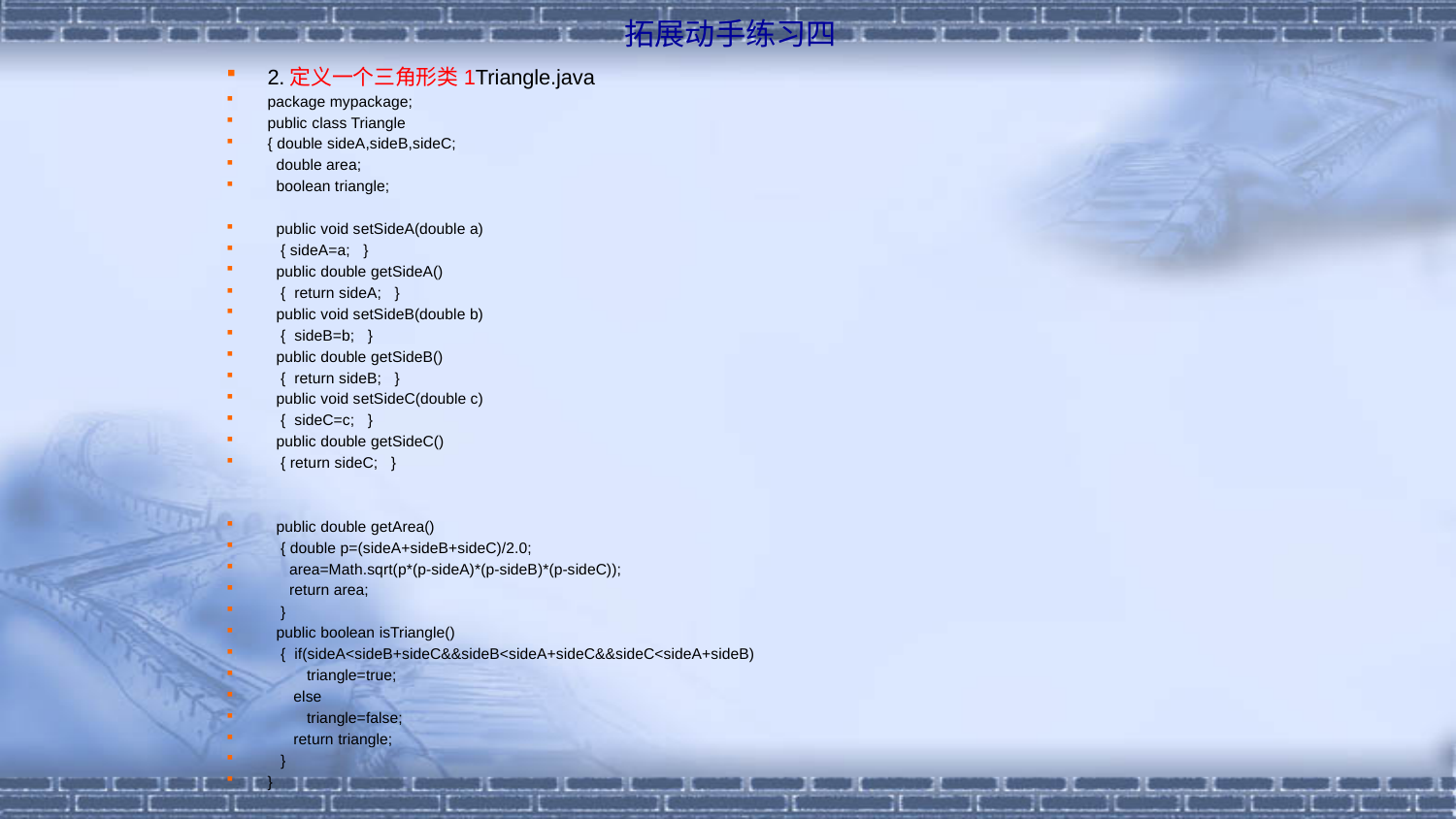

# 拓展动手练习四
2.定义一个三角形类1Triangle.java
package mypackage;
public class Triangle
{ double sideA,sideB,sideC;
  double area;
  boolean triangle;

  public void setSideA(double a)
   { sideA=a;   }
  public double getSideA()
   {  return sideA;   }
  public void setSideB(double b)
   {  sideB=b;   }
  public double getSideB()
   {  return sideB;   }
  public void setSideC(double c)
   {  sideC=c;   }
  public double getSideC()
   { return sideC;   }

  public double getArea()
   { double p=(sideA+sideB+sideC)/2.0;
     area=Math.sqrt(p*(p-sideA)*(p-sideB)*(p-sideC));
     return area;
   }
  public boolean isTriangle()
   {  if(sideA<sideB+sideC&&sideB<sideA+sideC&&sideC<sideA+sideB)
         triangle=true;
      else
         triangle=false;
      return triangle;
   }
}